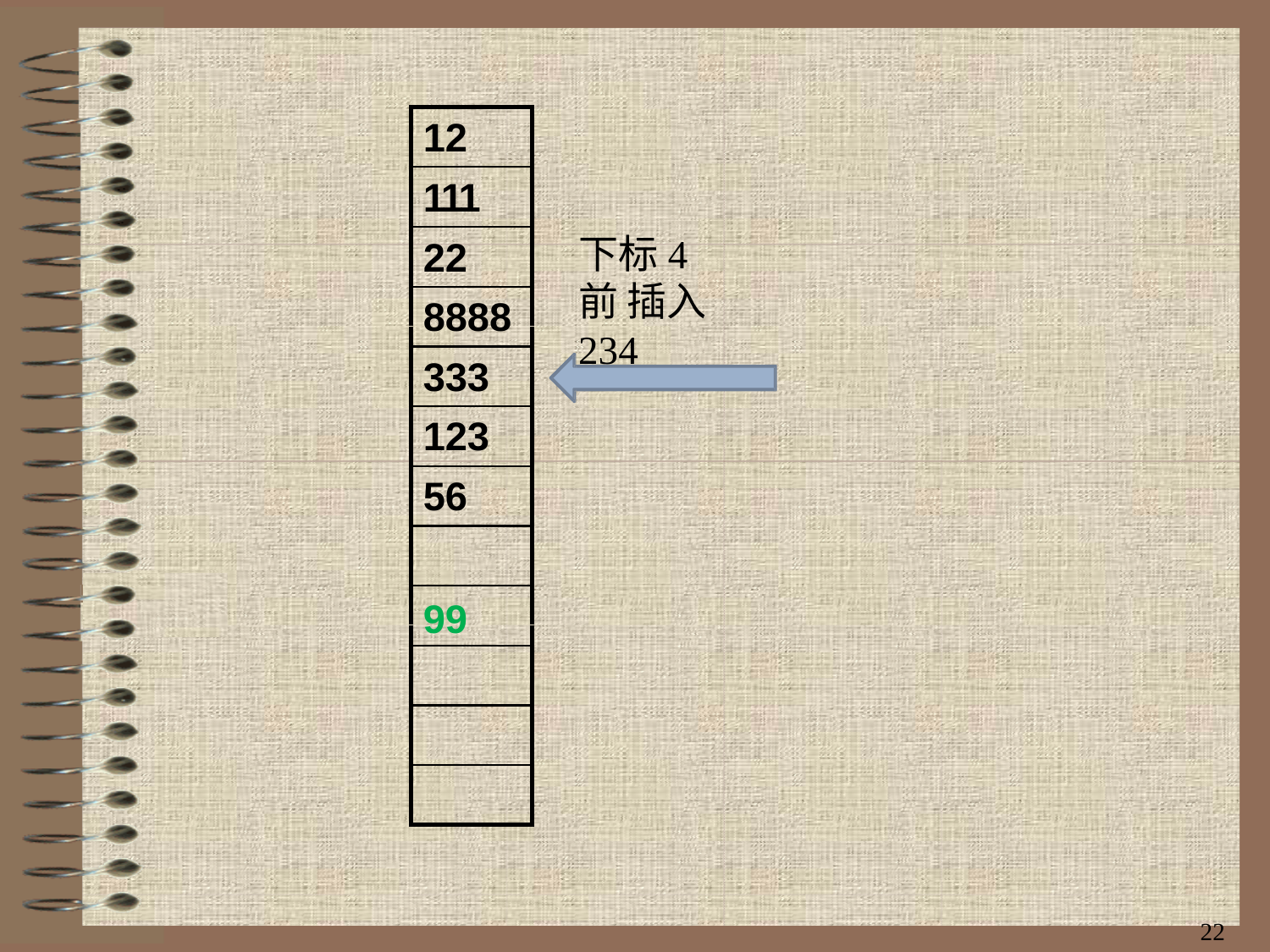

12
111

下标4前 插入234
22

8888

333
123
56

99

22